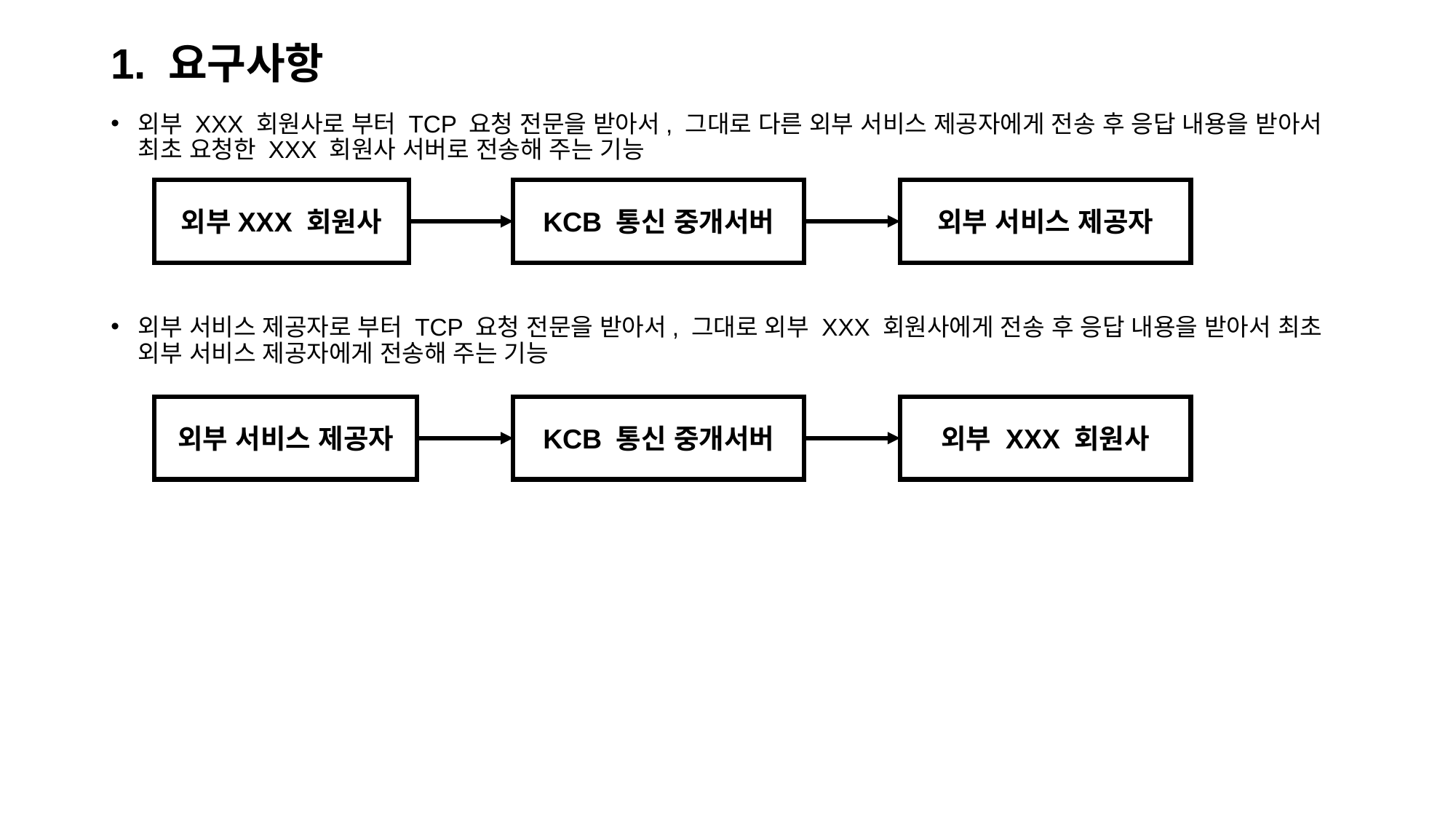

# 1. 요구사항
외부 XXX 회원사로 부터 TCP 요청 전문을 받아서, 그대로 다른 외부 서비스 제공자에게 전송 후 응답 내용을 받아서 최초 요청한 XXX 회원사 서버로 전송해 주는 기능

외부 서비스 제공자로 부터 TCP 요청 전문을 받아서, 그대로 외부 XXX 회원사에게 전송 후 응답 내용을 받아서 최초 외부 서비스 제공자에게 전송해 주는 기능
외부 서비스 제공자
외부XXX 회원사
KCB 통신 중개서버
외부 XXX 회원사
외부 서비스 제공자
KCB 통신 중개서버